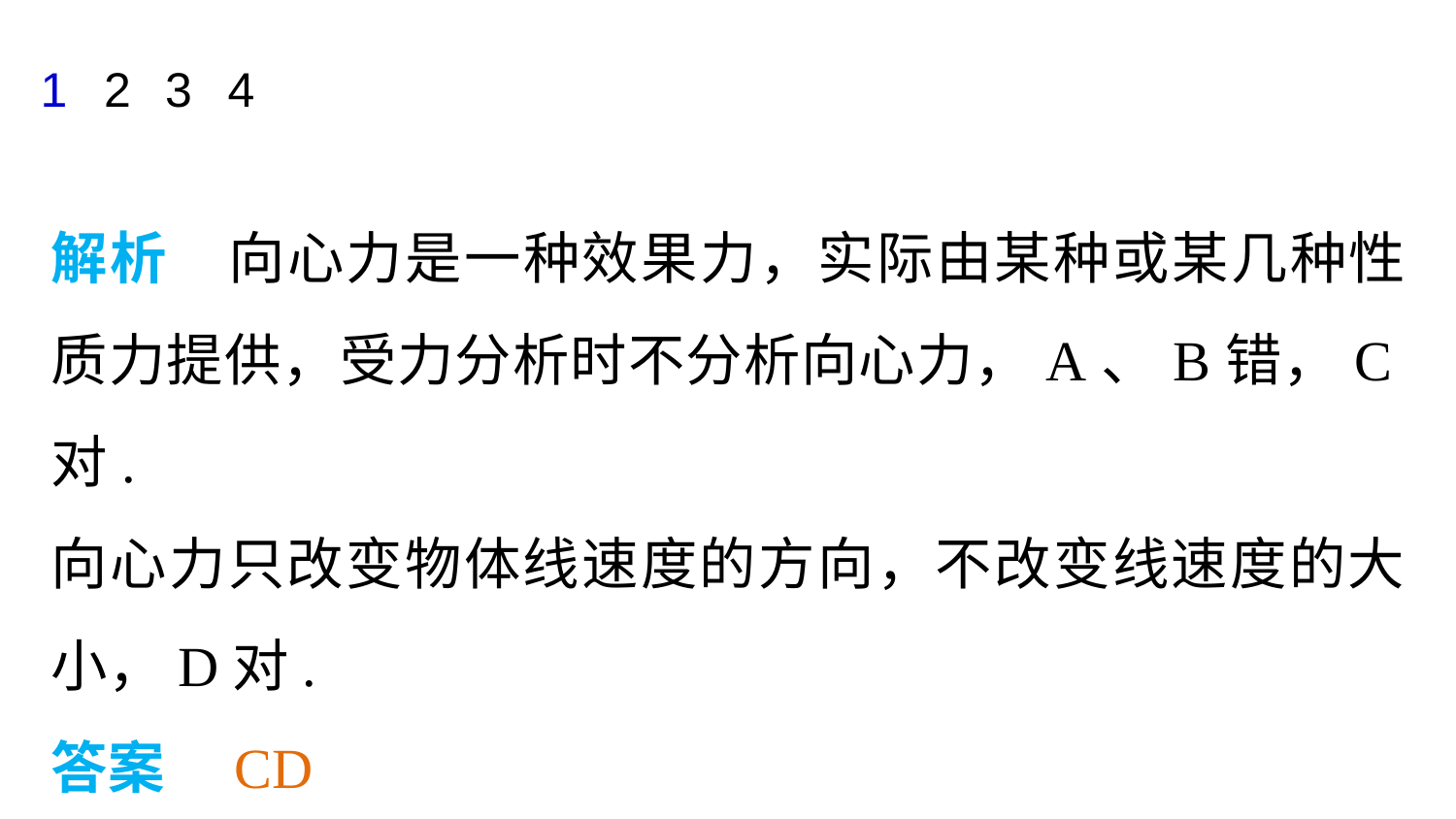

1
2
3
4
解析　向心力是一种效果力，实际由某种或某几种性质力提供，受力分析时不分析向心力，A、B错，C对.
向心力只改变物体线速度的方向，不改变线速度的大小，D对.
答案　CD